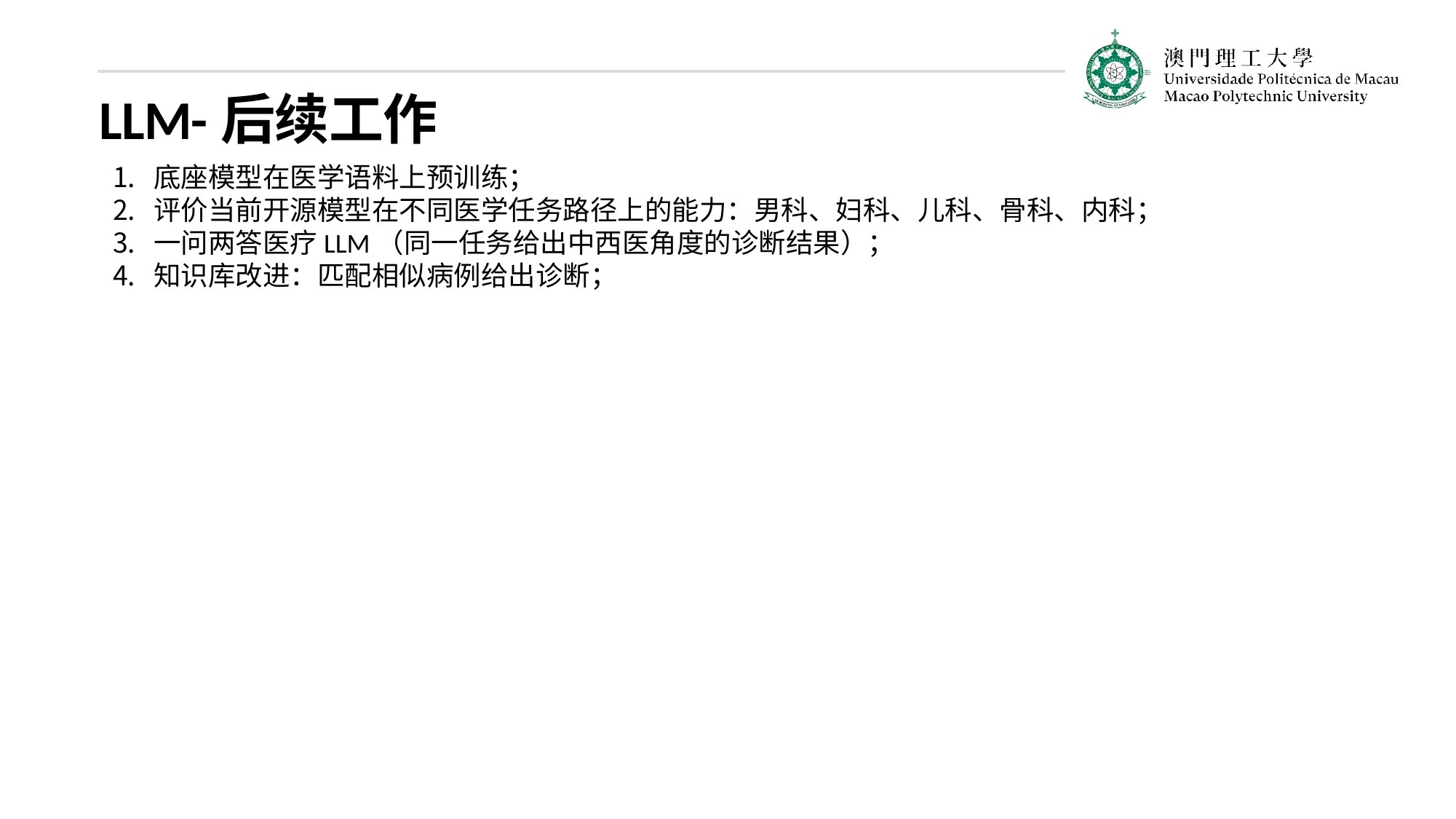

LLM-后续工作
底座模型在医学语料上预训练；
评价当前开源模型在不同医学任务路径上的能力：男科、妇科、儿科、骨科、内科；
一问两答医疗LLM（同一任务给出中西医角度的诊断结果）；
知识库改进：匹配相似病例给出诊断；